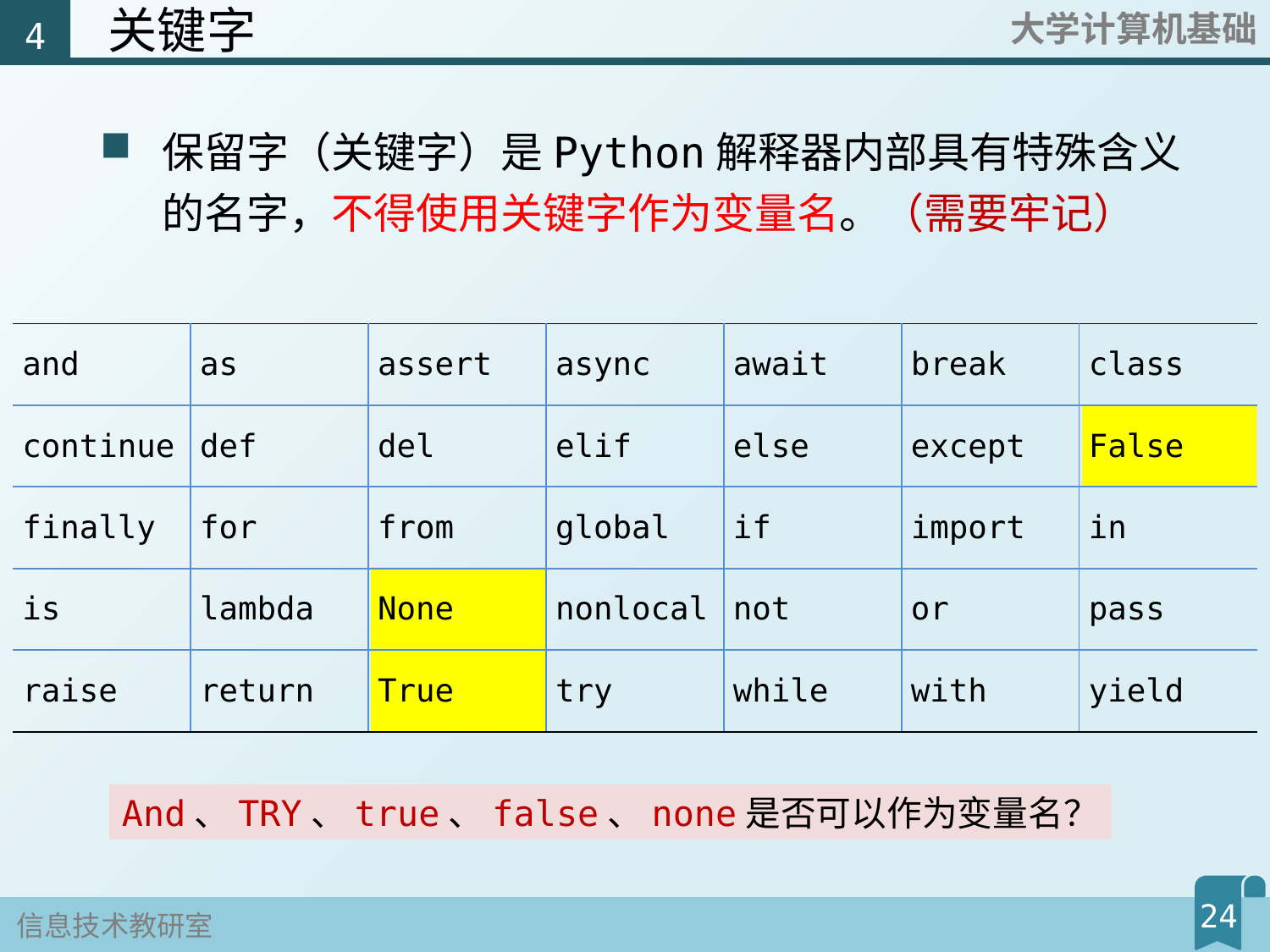

4
# 关键字
保留字（关键字）是Python解释器内部具有特殊含义的名字，不得使用关键字作为变量名。（需要牢记）

| and | as | assert | async | await | break | class |
| --- | --- | --- | --- | --- | --- | --- |
| continue | def | del | elif | else | except | False |
| finally | for | from | global | if | import | in |
| is | lambda | None | nonlocal | not | or | pass |
| raise | return | True | try | while | with | yield |

And、TRY、true、false、none是否可以作为变量名？
24